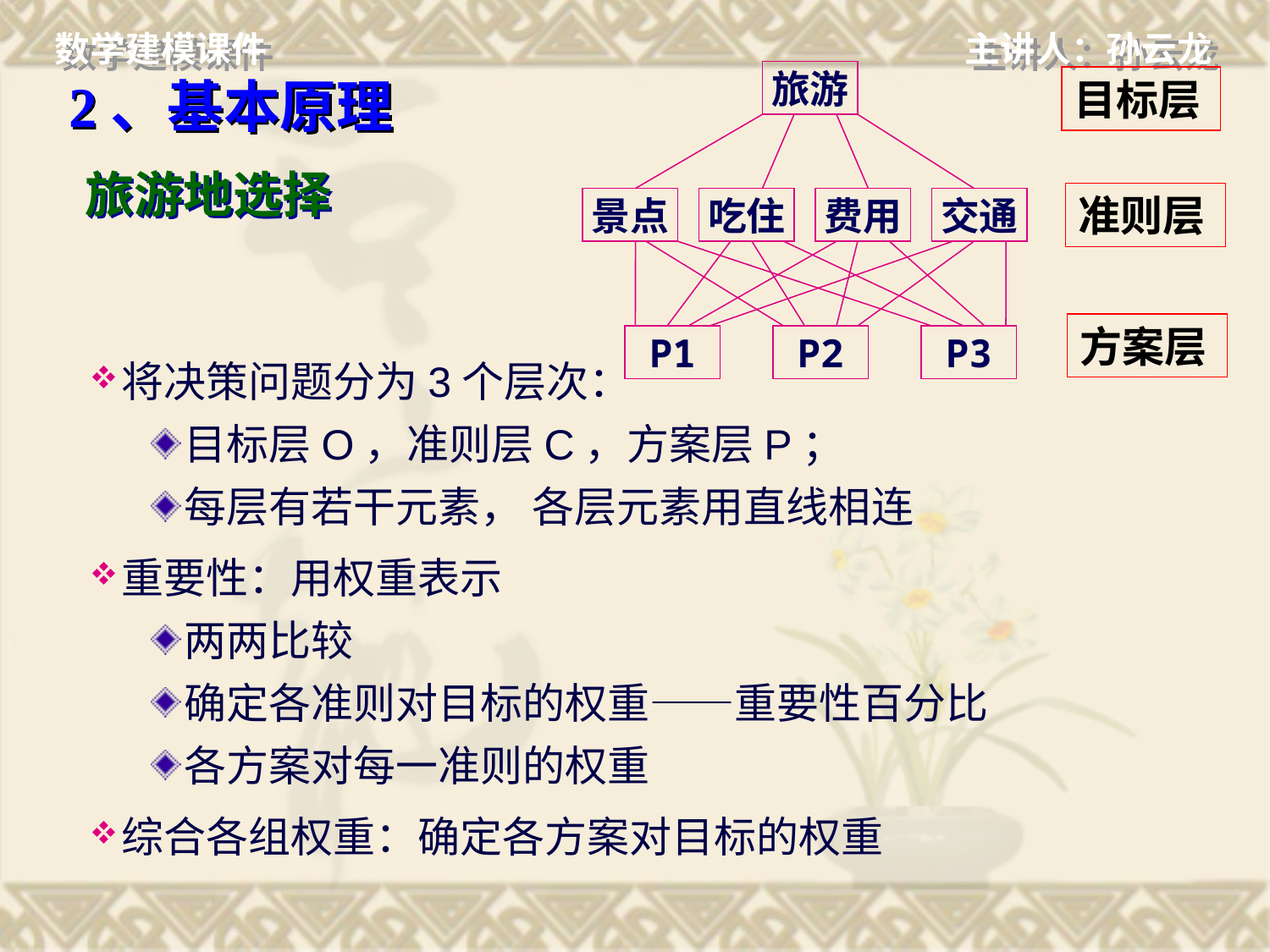

旅游

景点
吃住
费用
交通

P1
P2
P3
目标层
# 2、基本原理
旅游地选择
准则层
方案层
将决策问题分为3个层次：
目标层O，准则层C，方案层P；
每层有若干元素， 各层元素用直线相连
重要性：用权重表示
两两比较
确定各准则对目标的权重——重要性百分比
各方案对每一准则的权重
综合各组权重：确定各方案对目标的权重